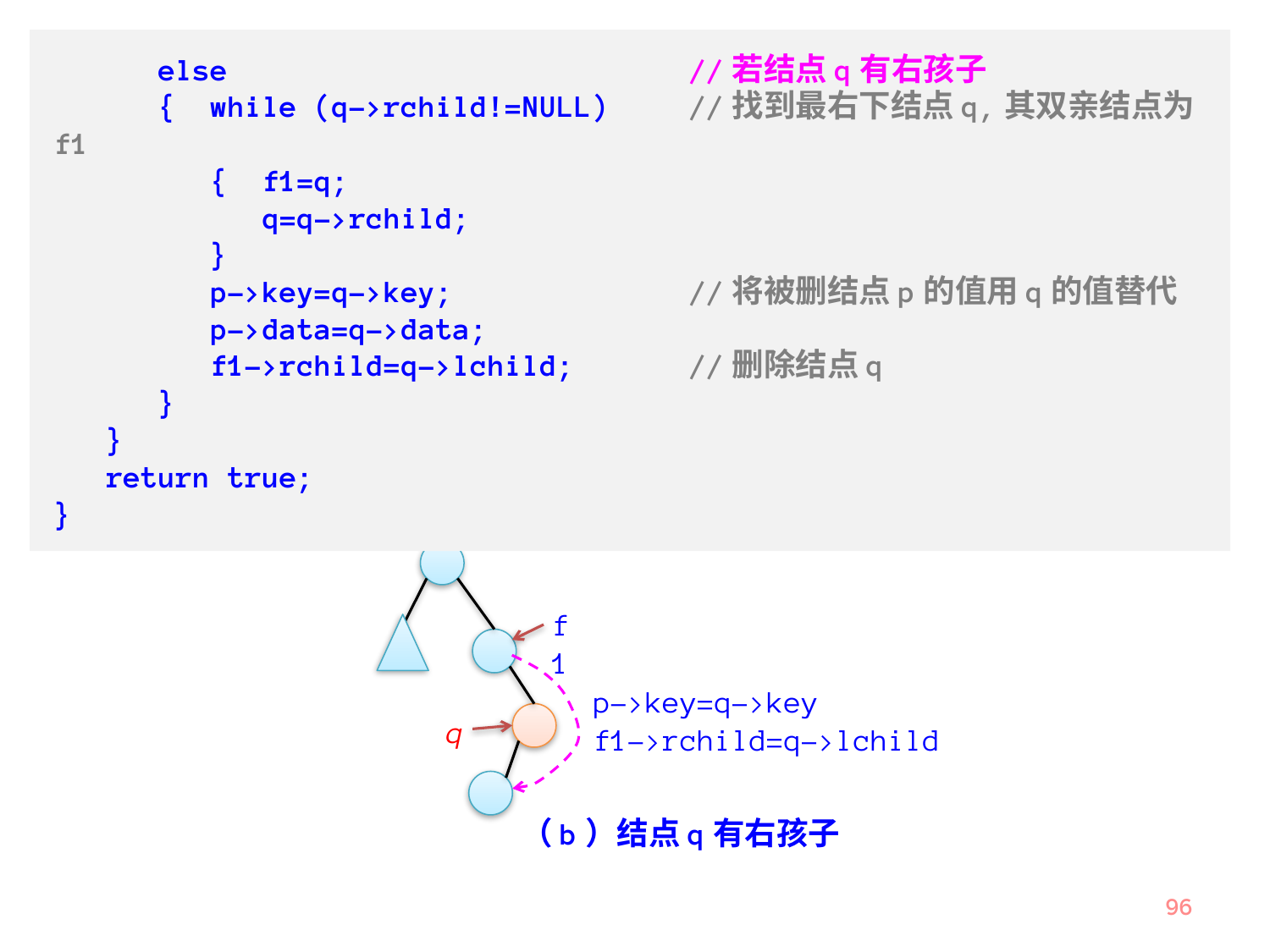

else				//若结点q有右孩子
      {  while (q->rchild!=NULL) 	//找到最右下结点q,其双亲结点为f1
         {  f1=q;
            q=q->rchild;
         }
         p->key=q->key;		//将被删结点p的值用q的值替代
         p->data=q->data;
         f1->rchild=q->lchild;	//删除结点q
      }
   }
   return true;
}
p

f1

p->key=q->key
f1->rchild=q->lchild

q

（b）结点q有右孩子
96